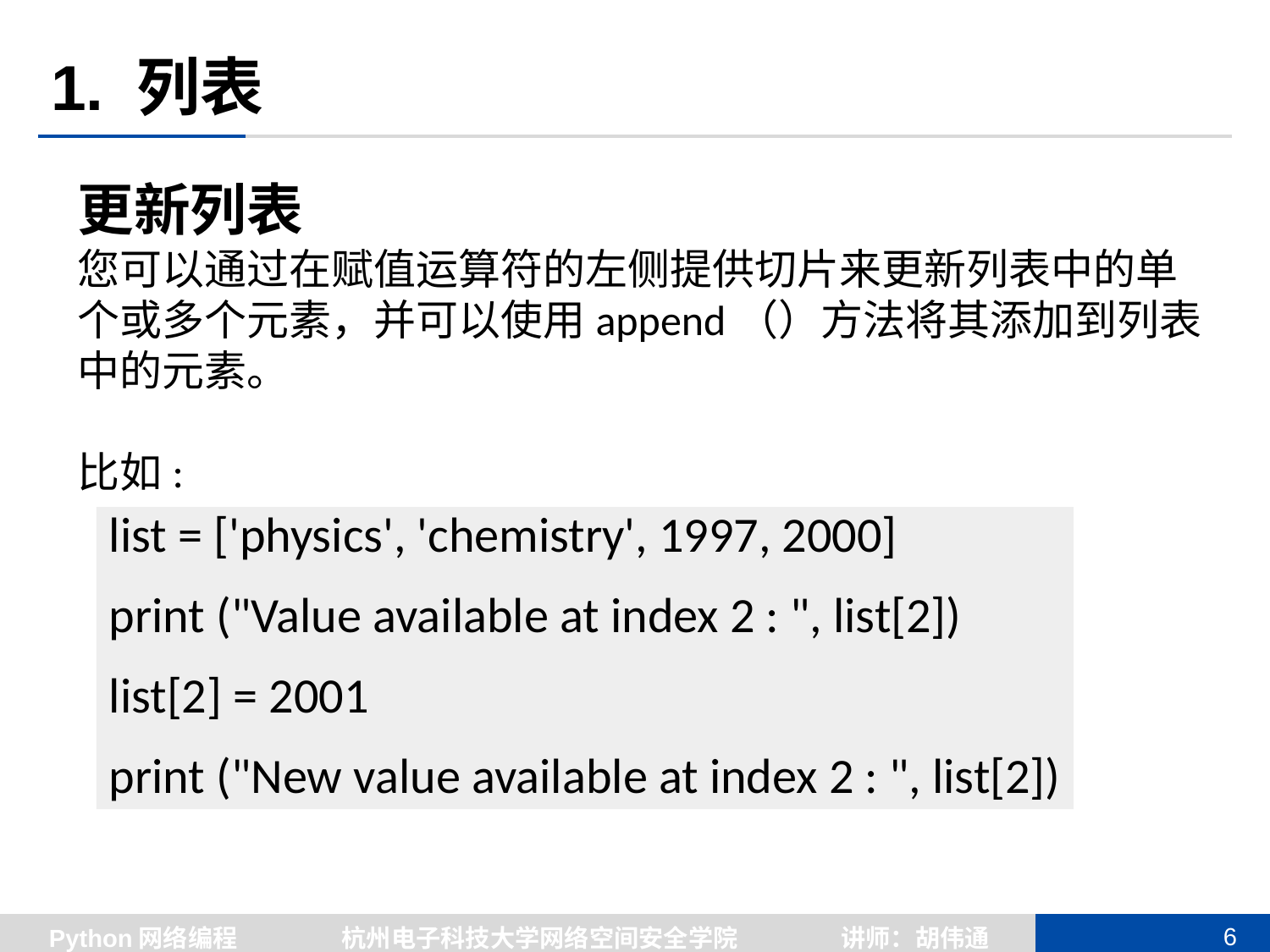

# 1. 列表
更新列表
您可以通过在赋值运算符的左侧提供切片来更新列表中的单个或多个元素，并可以使用append（）方法将其添加到列表中的元素。

比如:
list = ['physics', 'chemistry', 1997, 2000]
print ("Value available at index 2 : ", list[2])
list[2] = 2001
print ("New value available at index 2 : ", list[2])